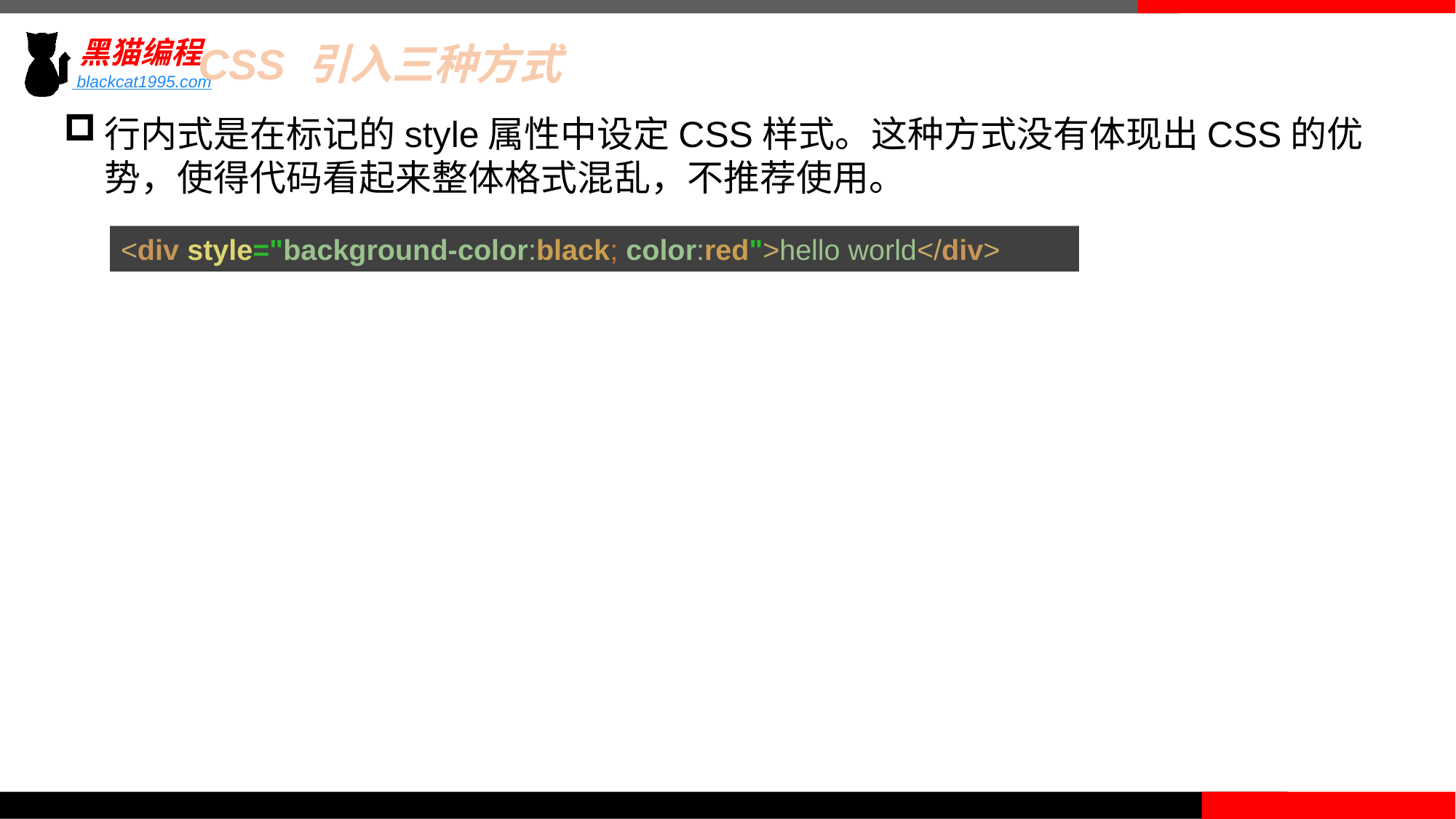

CSS 引入三种方式
行内式是在标记的style属性中设定CSS样式。这种方式没有体现出CSS的优势，使得代码看起来整体格式混乱，不推荐使用。
<div style="background-color:black; color:red">hello world</div>